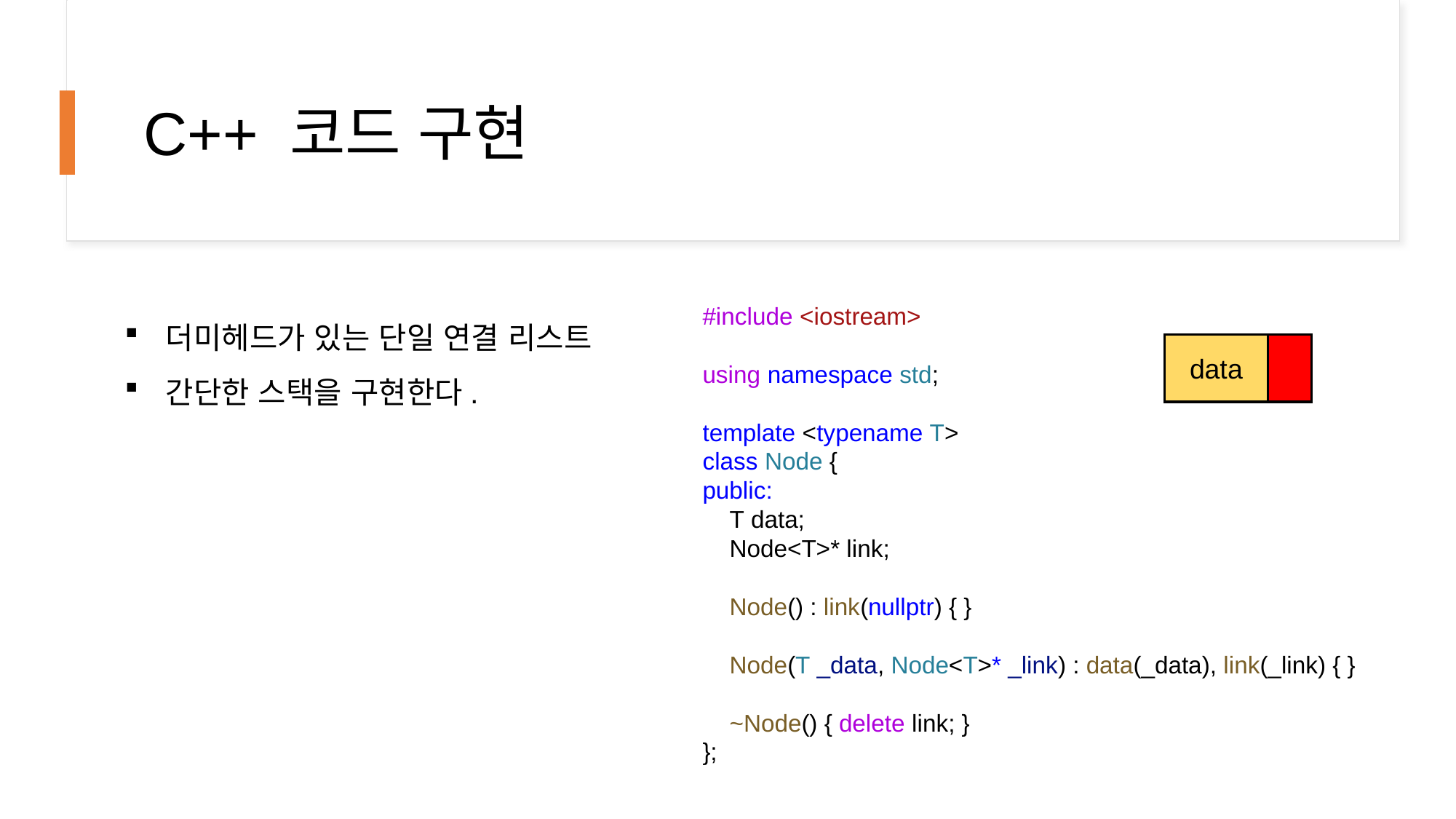

# C++ 코드 구현

더미헤드가 있는 단일 연결 리스트
간단한 스택을 구현한다.
#include <iostream>
using namespace std;
template <typename T>
class Node {
public:
    T data;
    Node<T>* link;
    Node() : link(nullptr) { }
    Node(T _data, Node<T>* _link) : data(_data), link(_link) { }
    ~Node() { delete link; }
};
data